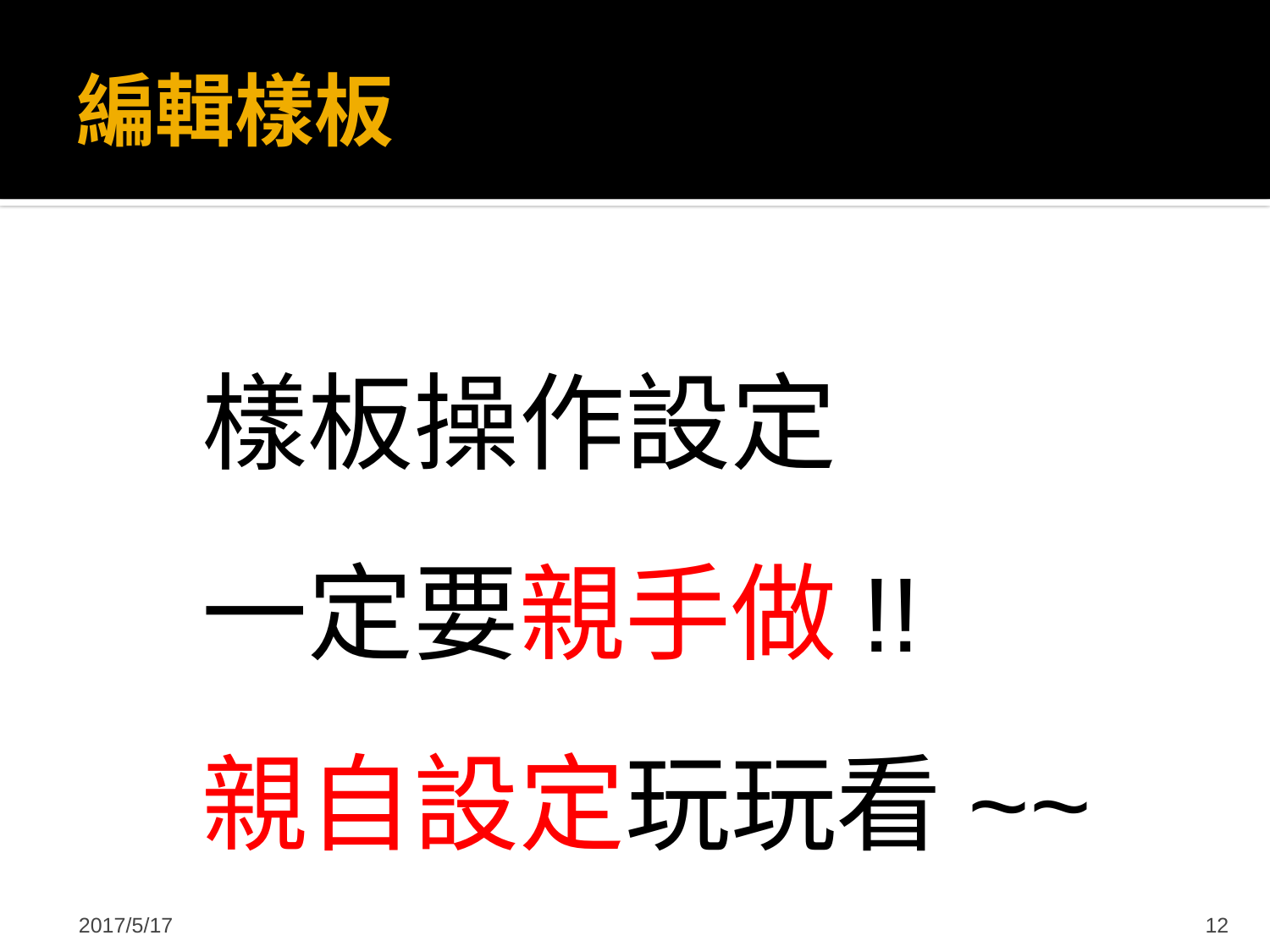

# 編輯樣板
樣板操作設定
一定要親手做!!
親自設定玩玩看~~
2017/5/17
12